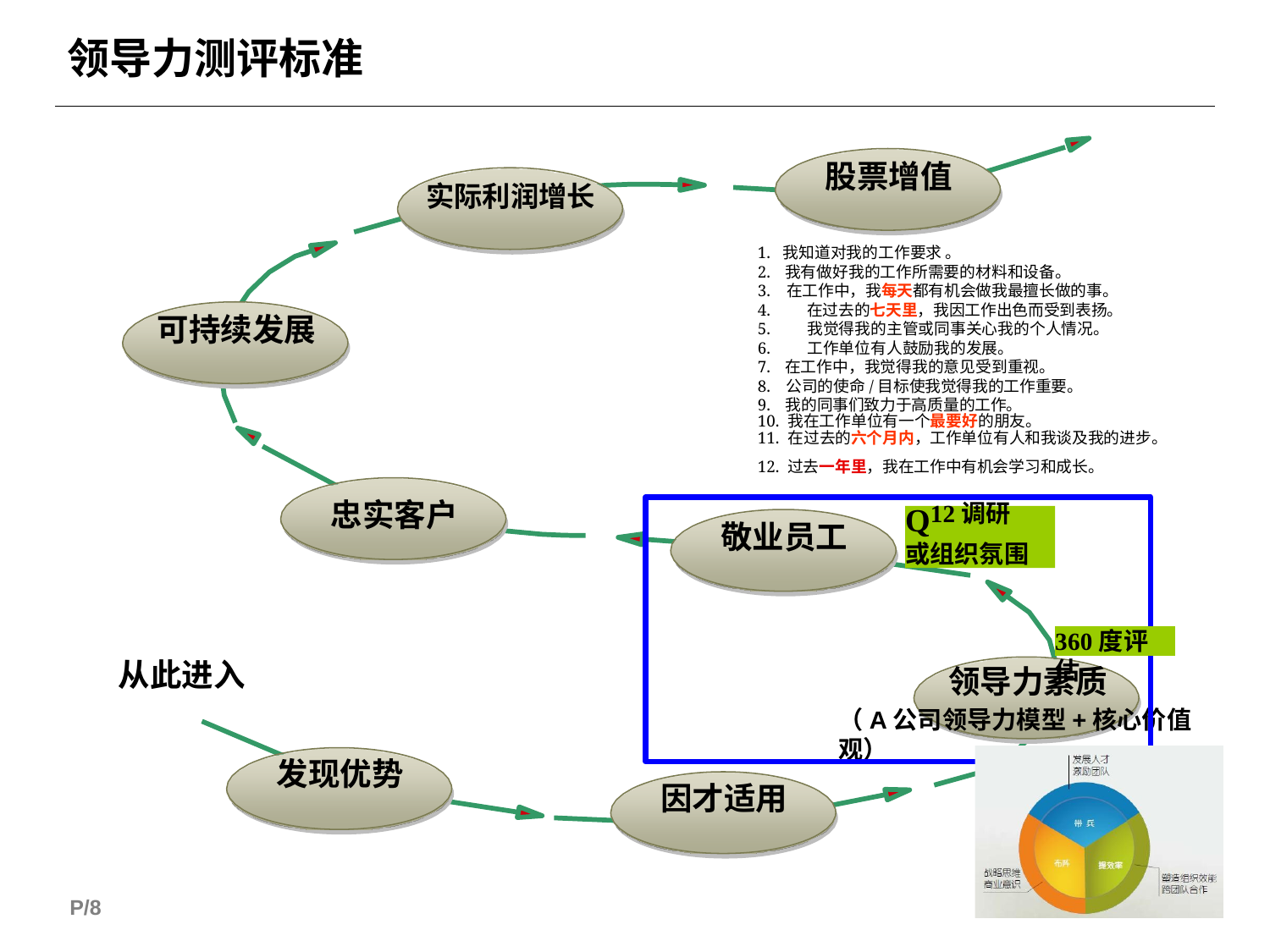

# 领导力测评标准

股票增值

实际利润增长

1.  我知道对我的工作要求 。
2. 我有做好我的工作所需要的材料和设备。
3. 在工作中，我每天都有机会做我最擅长做的事。
4.	在过去的七天里，我因工作出色而受到表扬。
5.	我觉得我的主管或同事关心我的个人情况。
6.	工作单位有人鼓励我的发展。
7. 在工作中，我觉得我的意见受到重视。
8. 公司的使命/目标使我觉得我的工作重要。
9. 我的同事们致力于高质量的工作。

可持续发展
10. 我在工作单位有一个最要好的朋友。
11. 在过去的六个月内，工作单位有人和我谈及我的进步。
12. 过去一年里，我在工作中有机会学习和成长。

忠实客户

Q12调研
或组织氛围

敬业员工

360度评估

从此进入

领导力素质
（A公司领导力模型+核心价值观）

发现优势

因才适用

P/8